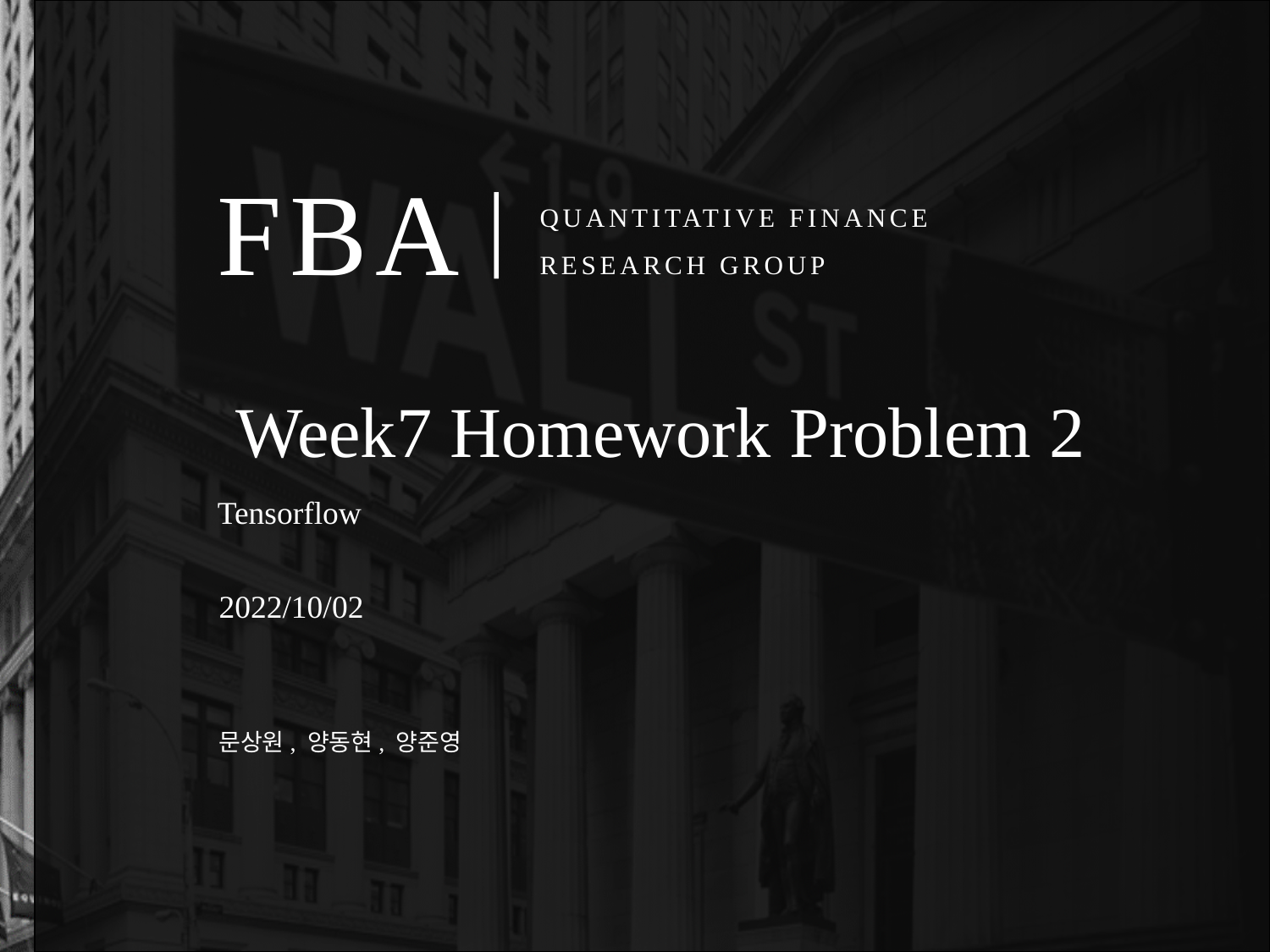

# Week7 Homework Problem 2
Tensorflow
2022/10/02
문상원, 양동현, 양준영